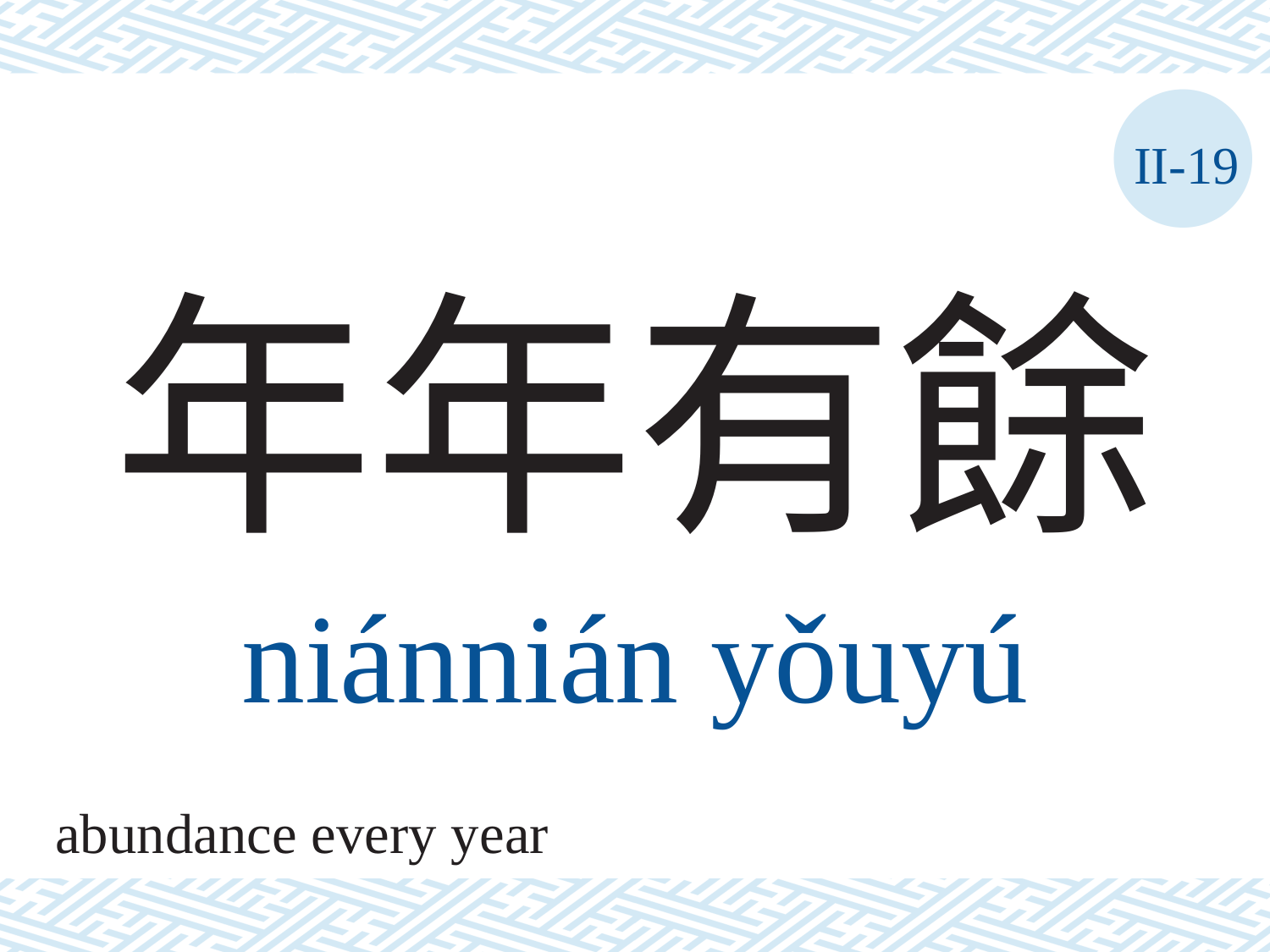

II-19
# 年年有餘
niánnián	yǒuyú
abundance every year